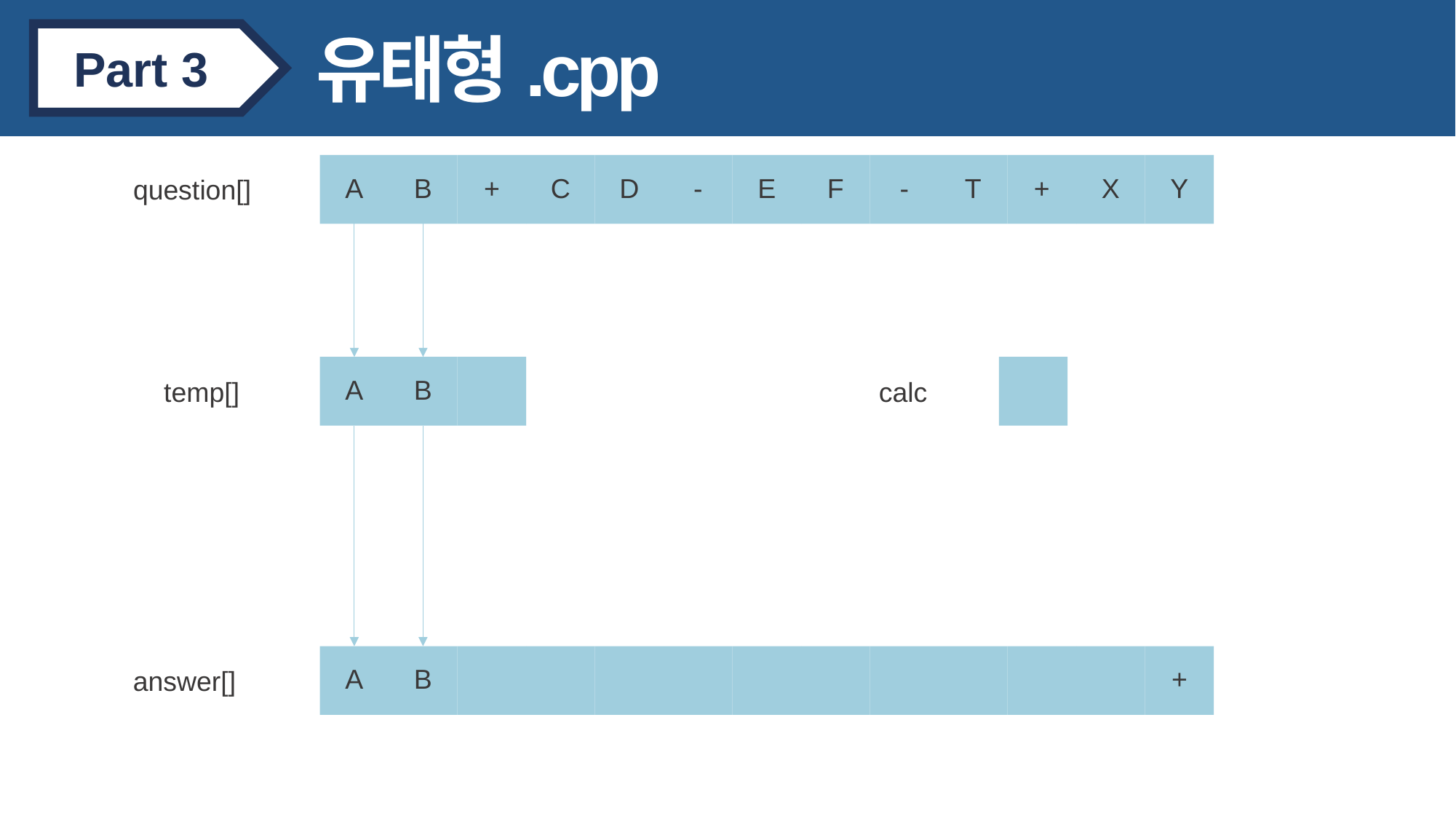

유태형.cpp

Part 3
A
B
+
C
D
-
E
F
-
T
+
X
Y
question[]
A
B

temp[]
calc

A
B

+
answer[]